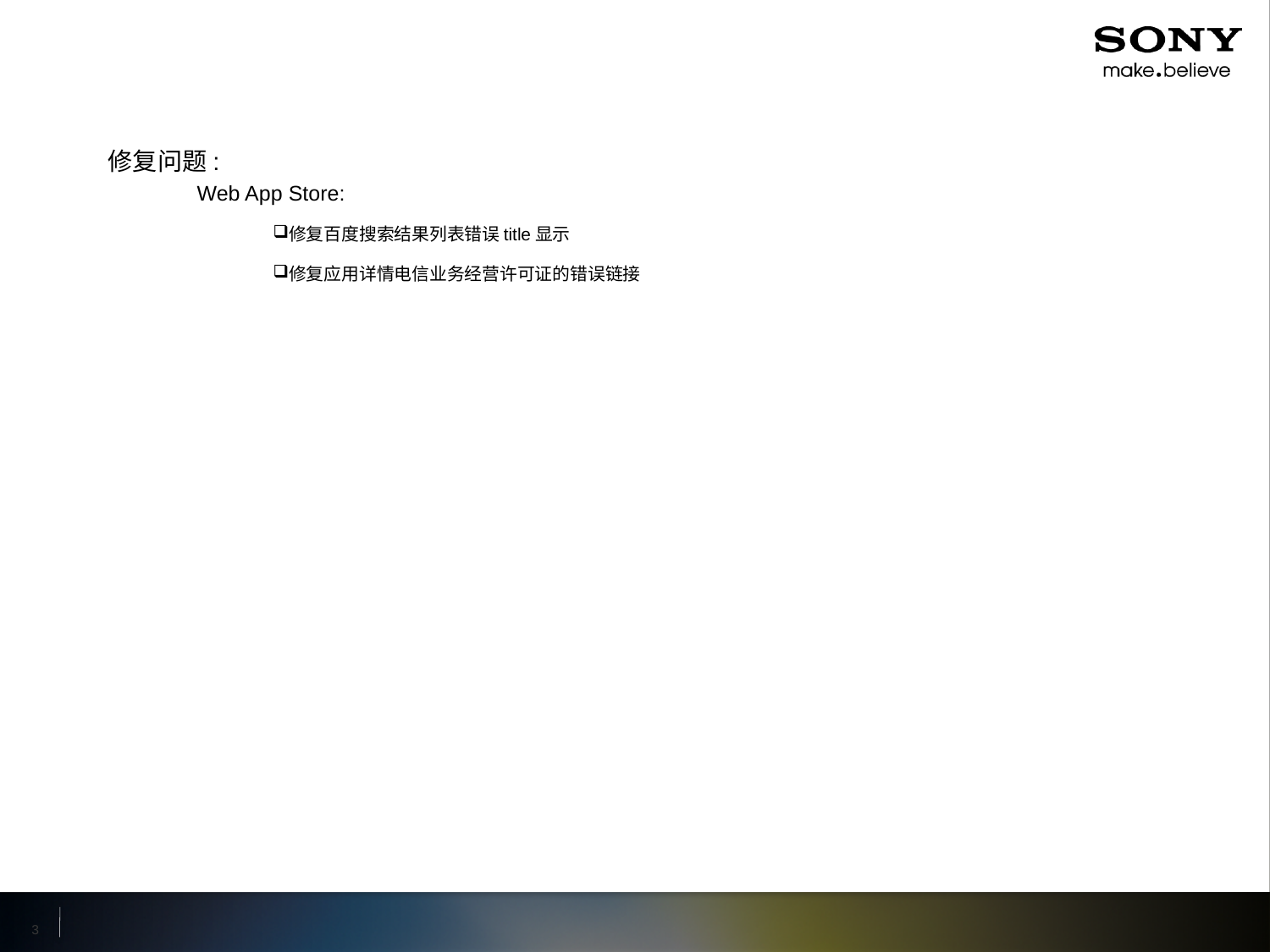

修复问题:
               Web App Store:
修复百度搜索结果列表错误title显示
修复应用详情电信业务经营许可证的错误链接